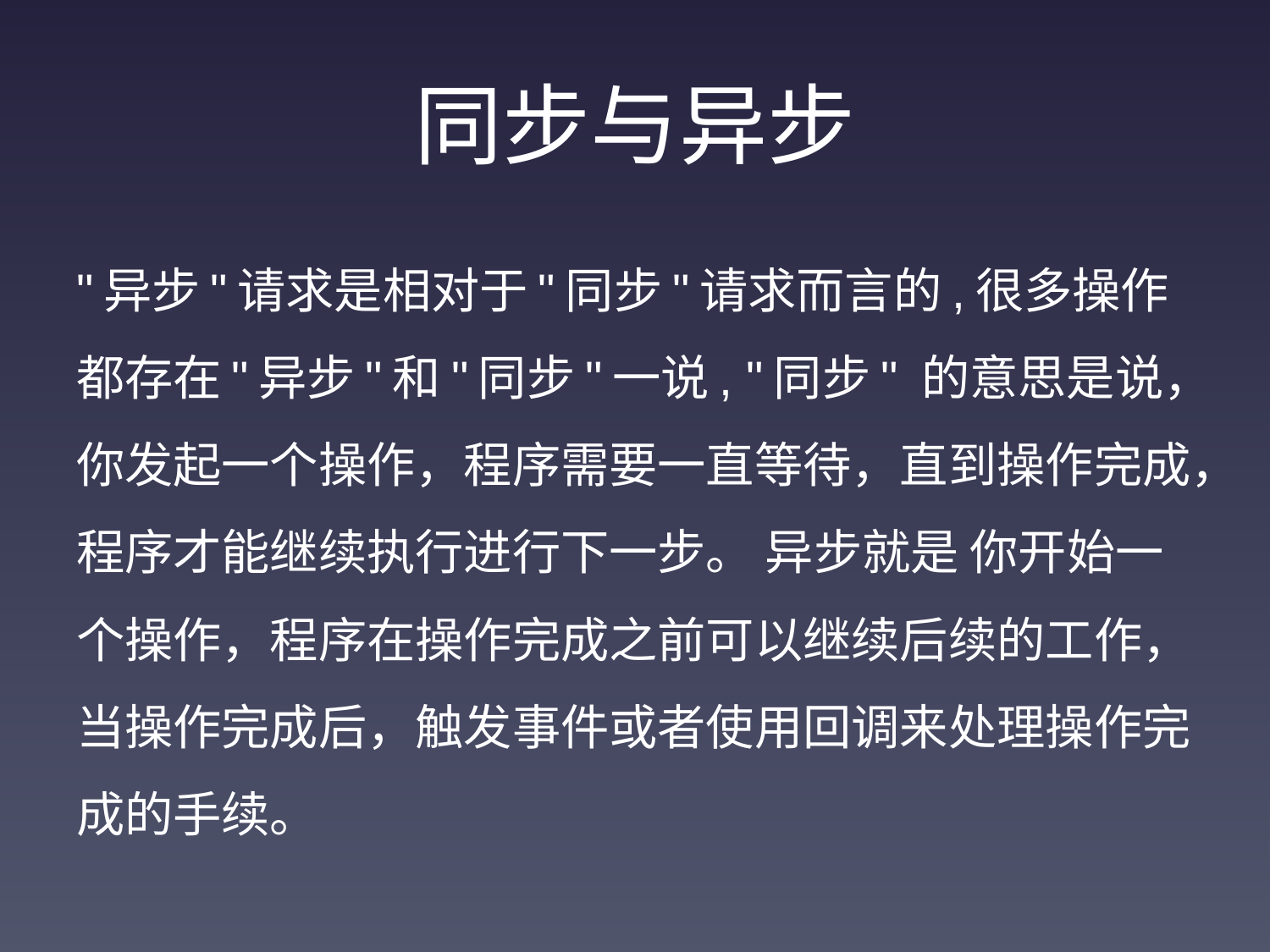

# 同步与异步
"异步"请求是相对于"同步"请求而言的,很多操作都存在"异步"和"同步"一说, "同步" 的意思是说，你发起一个操作，程序需要一直等待，直到操作完成，程序才能继续执行进行下一步。 异步就是 你开始一个操作，程序在操作完成之前可以继续后续的工作，当操作完成后，触发事件或者使用回调来处理操作完成的手续。